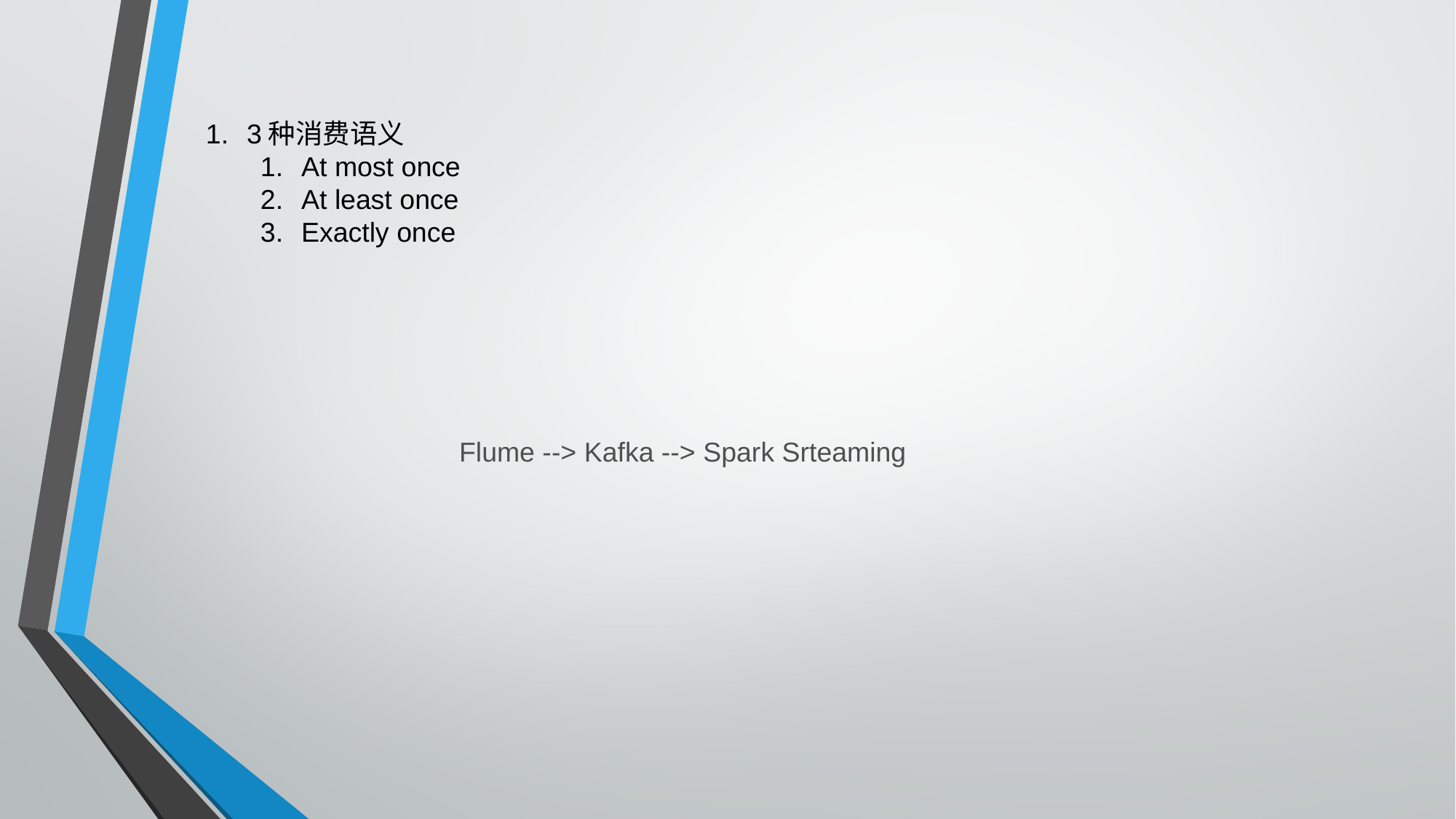

3种消费语义
At most once
At least once
Exactly once
Flume --> Kafka --> Spark Srteaming